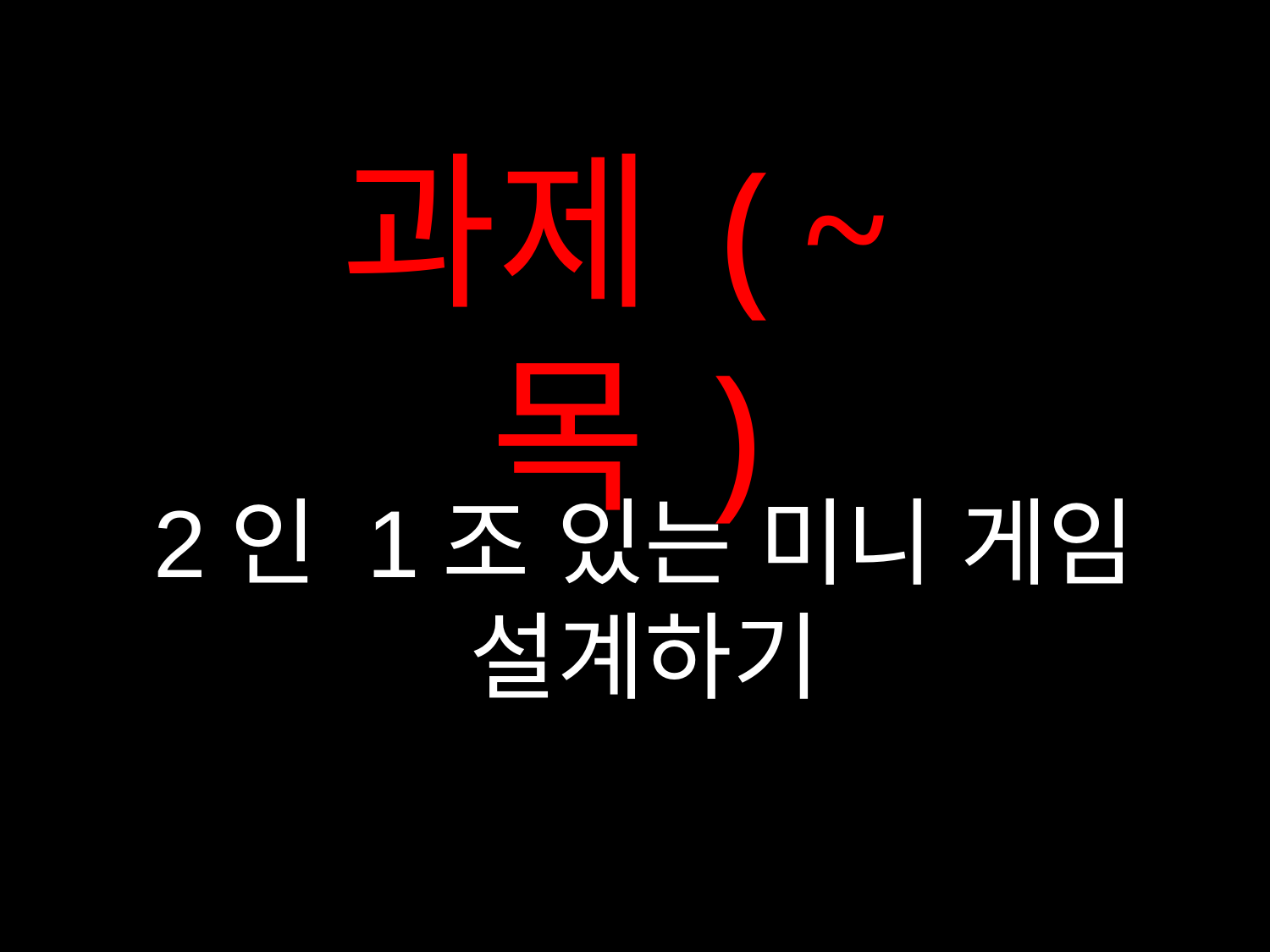

과제(~목)
2인 1조 있는 미니 게임 설계하기